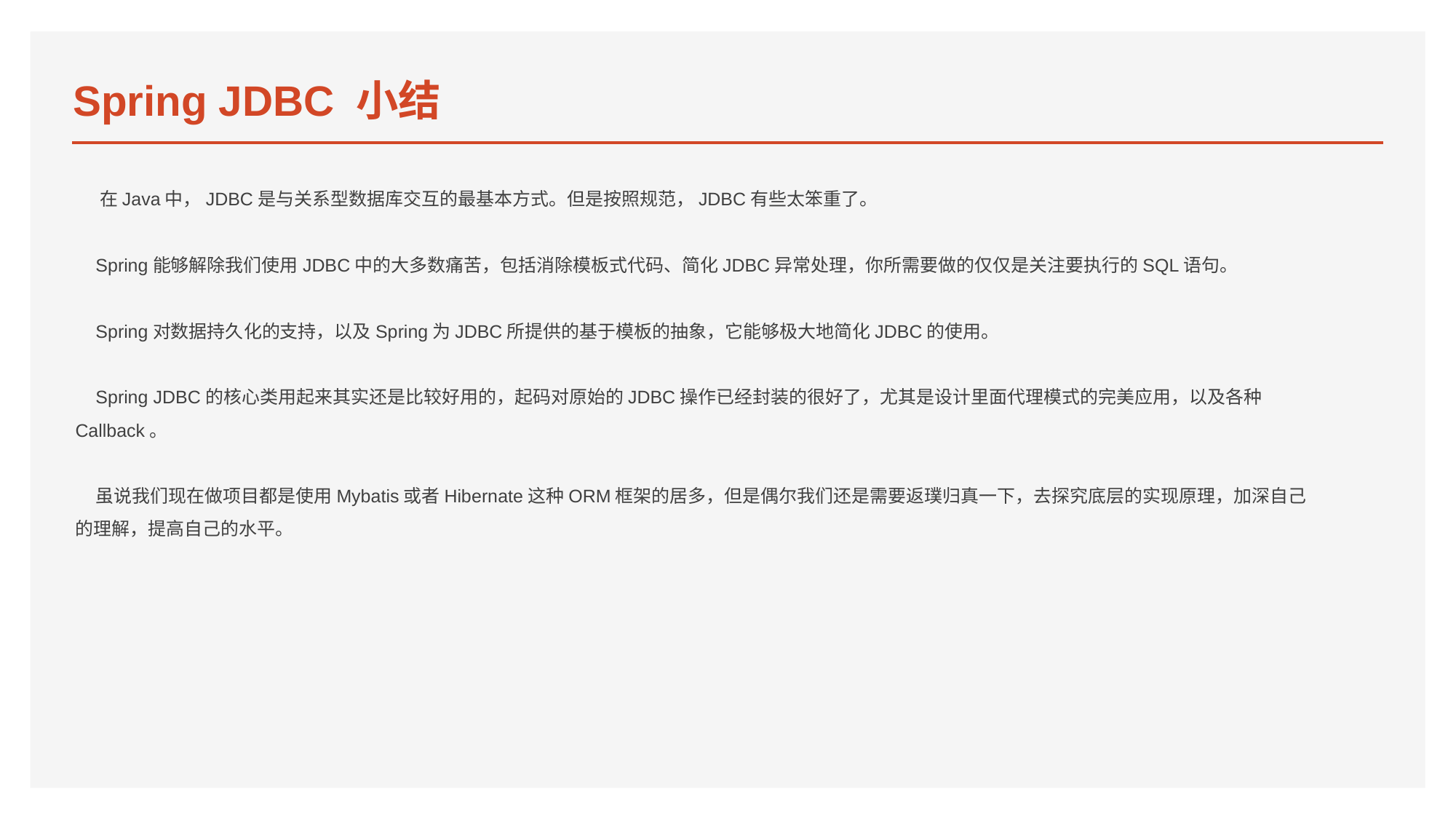

# Spring JDBC 小结
     在Java中，JDBC是与关系型数据库交互的最基本方式。但是按照规范，JDBC有些太笨重了。
    Spring能够解除我们使用JDBC中的大多数痛苦，包括消除模板式代码、简化JDBC异常处理，你所需要做的仅仅是关注要执行的SQL语句。
    Spring对数据持久化的支持，以及Spring为JDBC所提供的基于模板的抽象，它能够极大地简化JDBC的使用。
    Spring JDBC的核心类用起来其实还是比较好用的，起码对原始的JDBC操作已经封装的很好了，尤其是设计里面代理模式的完美应用，以及各种Callback。
    虽说我们现在做项目都是使用Mybatis或者Hibernate这种ORM框架的居多，但是偶尔我们还是需要返璞归真一下，去探究底层的实现原理，加深自己的理解，提高自己的水平。